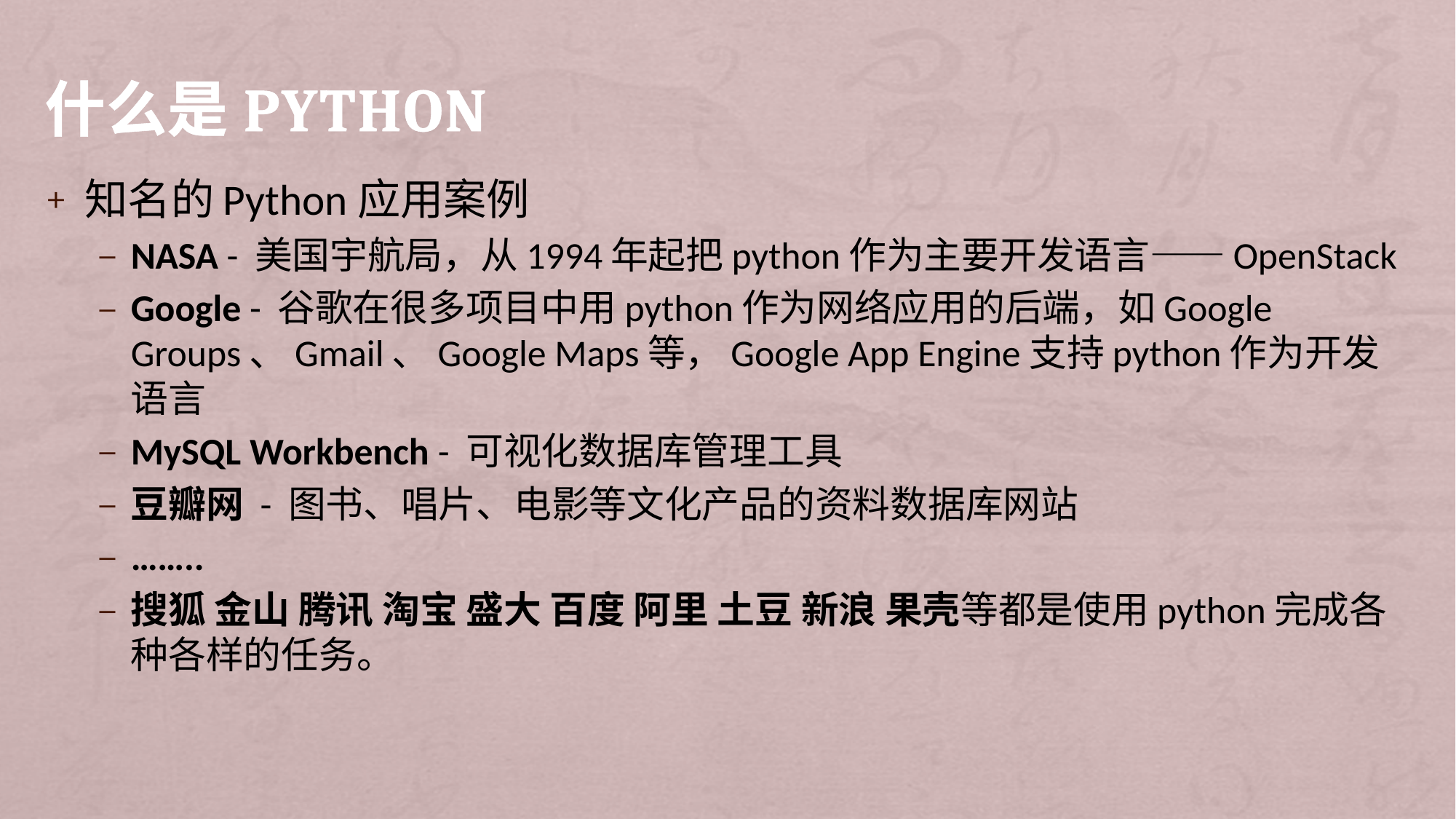

# 什么是Python
知名的Python应用案例
NASA - 美国宇航局，从1994年起把python作为主要开发语言——OpenStack
Google - 谷歌在很多项目中用python作为网络应用的后端，如Google Groups、Gmail、Google Maps等，Google App Engine支持python作为开发语言
MySQL Workbench - 可视化数据库管理工具
豆瓣网 - 图书、唱片、电影等文化产品的资料数据库网站
……..
搜狐 金山 腾讯 淘宝 盛大 百度 阿里 土豆 新浪 果壳等都是使用python完成各种各样的任务。